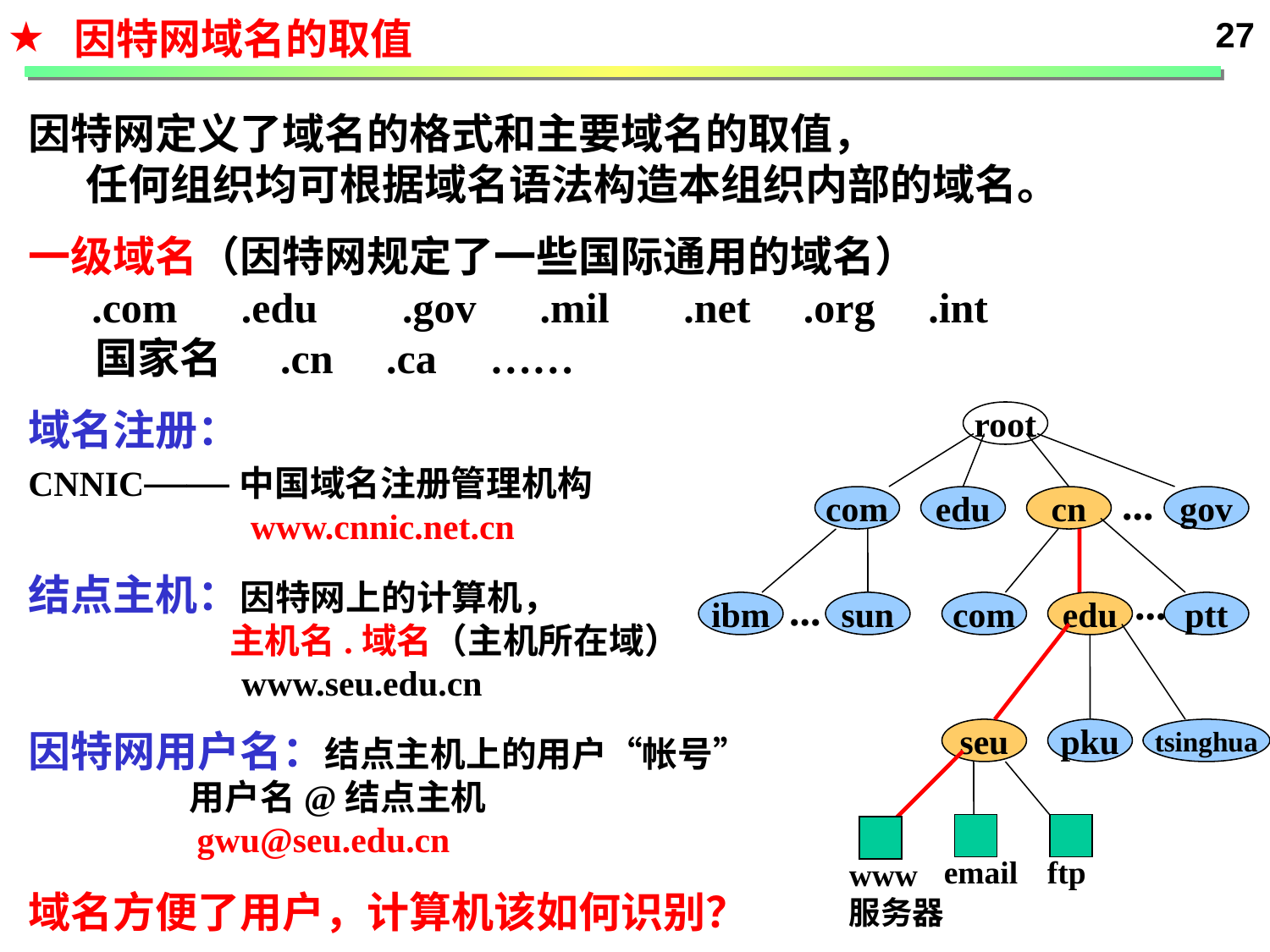

因特网域名的取值
27

因特网定义了域名的格式和主要域名的取值，
     任何组织均可根据域名语法构造本组织内部的域名。

一级域名（因特网规定了一些国际通用的域名）
      .com      .edu        .gov      .mil       .net     .org     .int
      国家名     .cn     .ca     ……

域名注册：
CNNIC——中国域名注册管理机构
                         www.cnnic.net.cn

结点主机：因特网上的计算机，
                        主机名.域名（主机所在域）
                        www.seu.edu.cn

因特网用户名：结点主机上的用户“帐号”
                   用户名@结点主机
                   gwu@seu.edu.cn

域名方便了用户，计算机该如何识别？
root

...
com
edu
cn
gov

...
...
ibm
sun
com
edu
ptt

seu
pku
tsinghua

email

 ftp

www
服务器